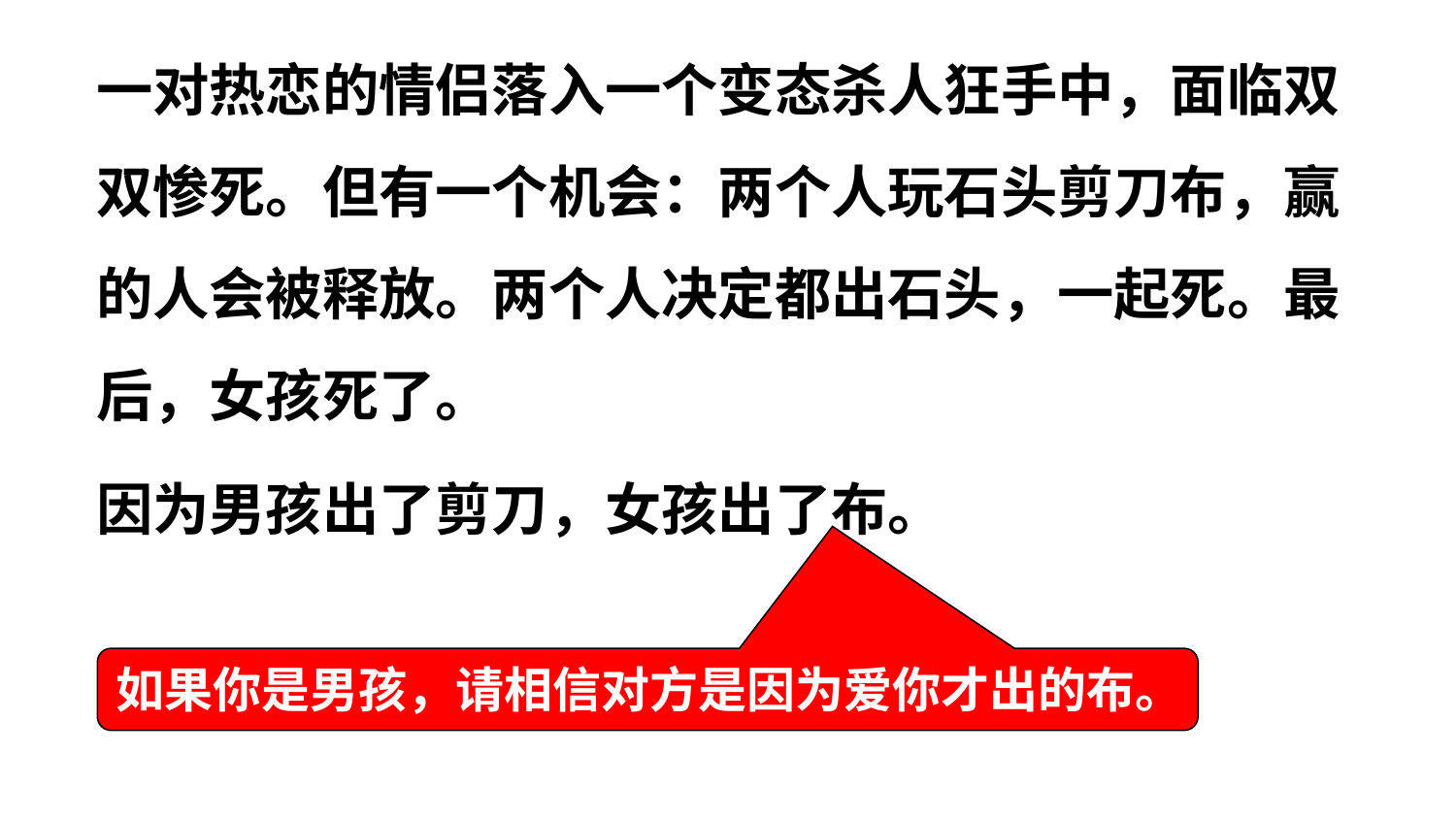

一对热恋的情侣落入一个变态杀人狂手中，面临双双惨死。但有一个机会：两个人玩石头剪刀布，赢的人会被释放。两个人决定都出石头，一起死。最后，女孩死了。
因为男孩出了剪刀，女孩出了布。
如果你是男孩，请相信对方是因为爱你才出的布。